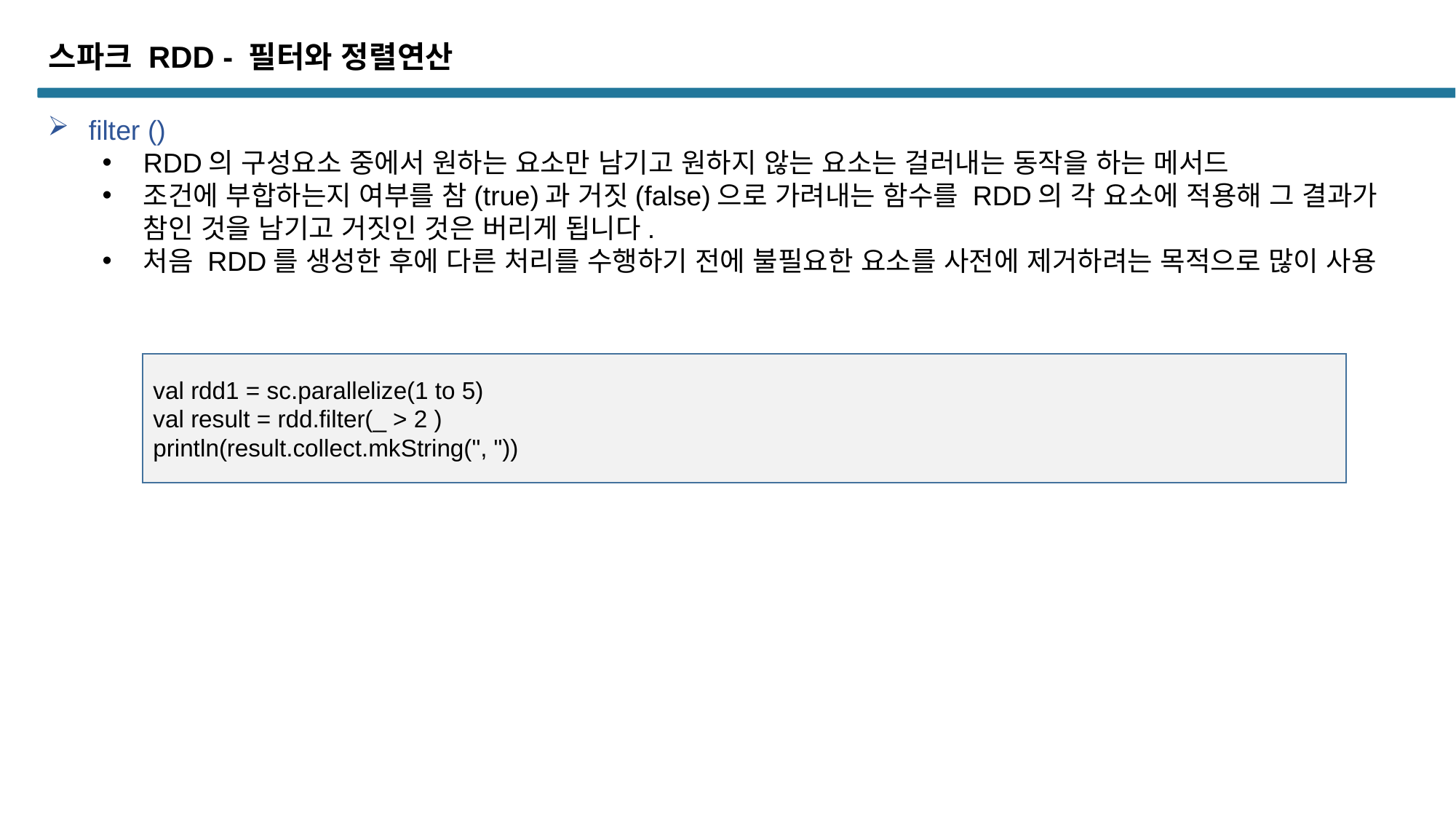

스파크 RDD - 필터와 정렬연산
filter ()
RDD의 구성요소 중에서 원하는 요소만 남기고 원하지 않는 요소는 걸러내는 동작을 하는 메서드
조건에 부합하는지 여부를 참(true)과 거짓(false)으로 가려내는 함수를 RDD의 각 요소에 적용해 그 결과가 참인 것을 남기고 거짓인 것은 버리게 됩니다.
처음 RDD를 생성한 후에 다른 처리를 수행하기 전에 불필요한 요소를 사전에 제거하려는 목적으로 많이 사용
val rdd1 = sc.parallelize(1 to 5)
val result = rdd.filter(_ > 2 )
println(result.collect.mkString(", "))